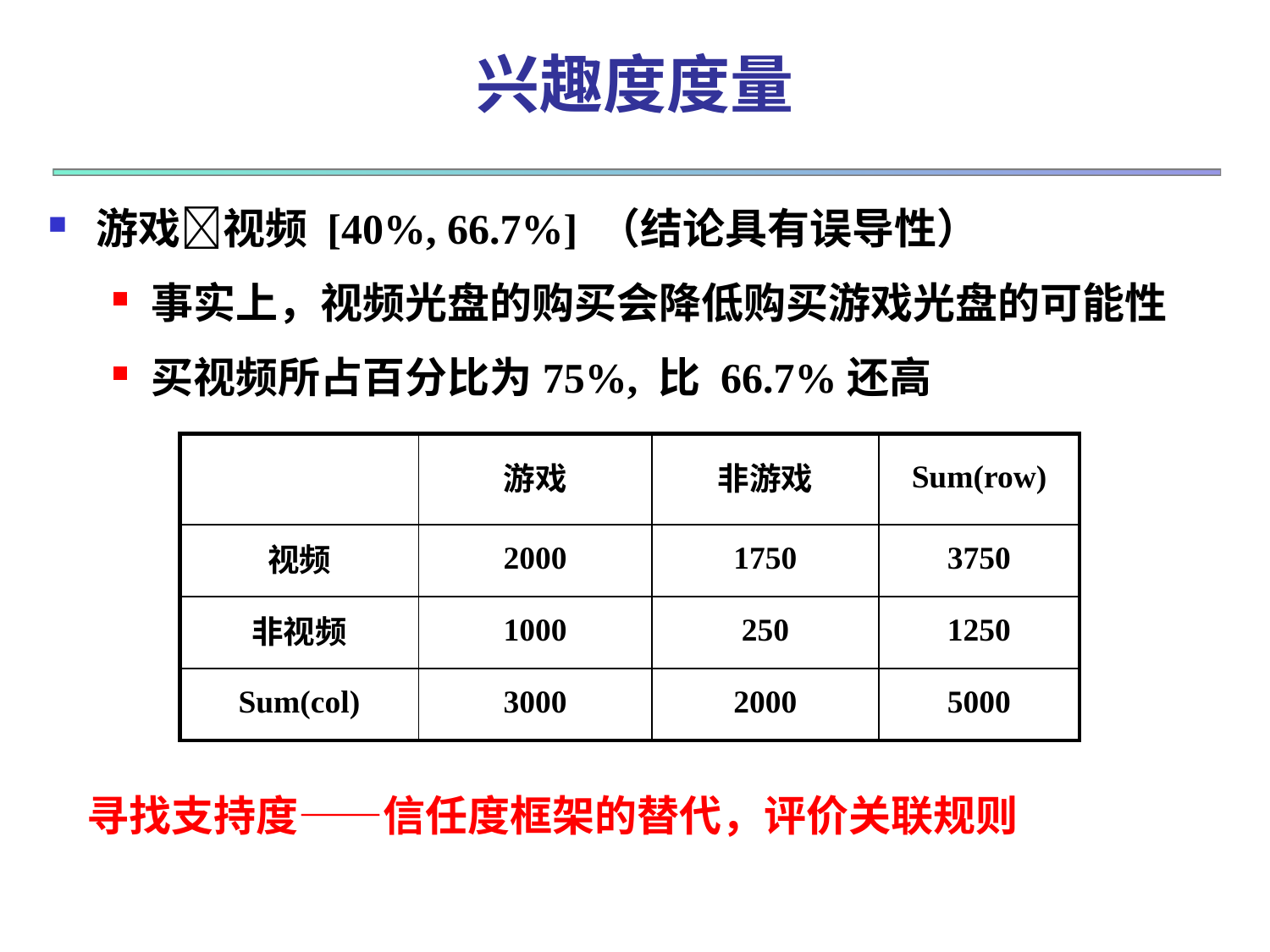

# 兴趣度度量
游戏⇒视频 [40%, 66.7%] （结论具有误导性）
事实上，视频光盘的购买会降低购买游戏光盘的可能性
买视频所占百分比为75%, 比 66.7%还高

|  | 游戏 | 非游戏 | Sum(row) |
| --- | --- | --- | --- |
| 视频 | 2000 | 1750 | 3750 |
| 非视频 | 1000 | 250 | 1250 |
| Sum(col) | 3000 | 2000 | 5000 |
寻找支持度——信任度框架的替代，评价关联规则